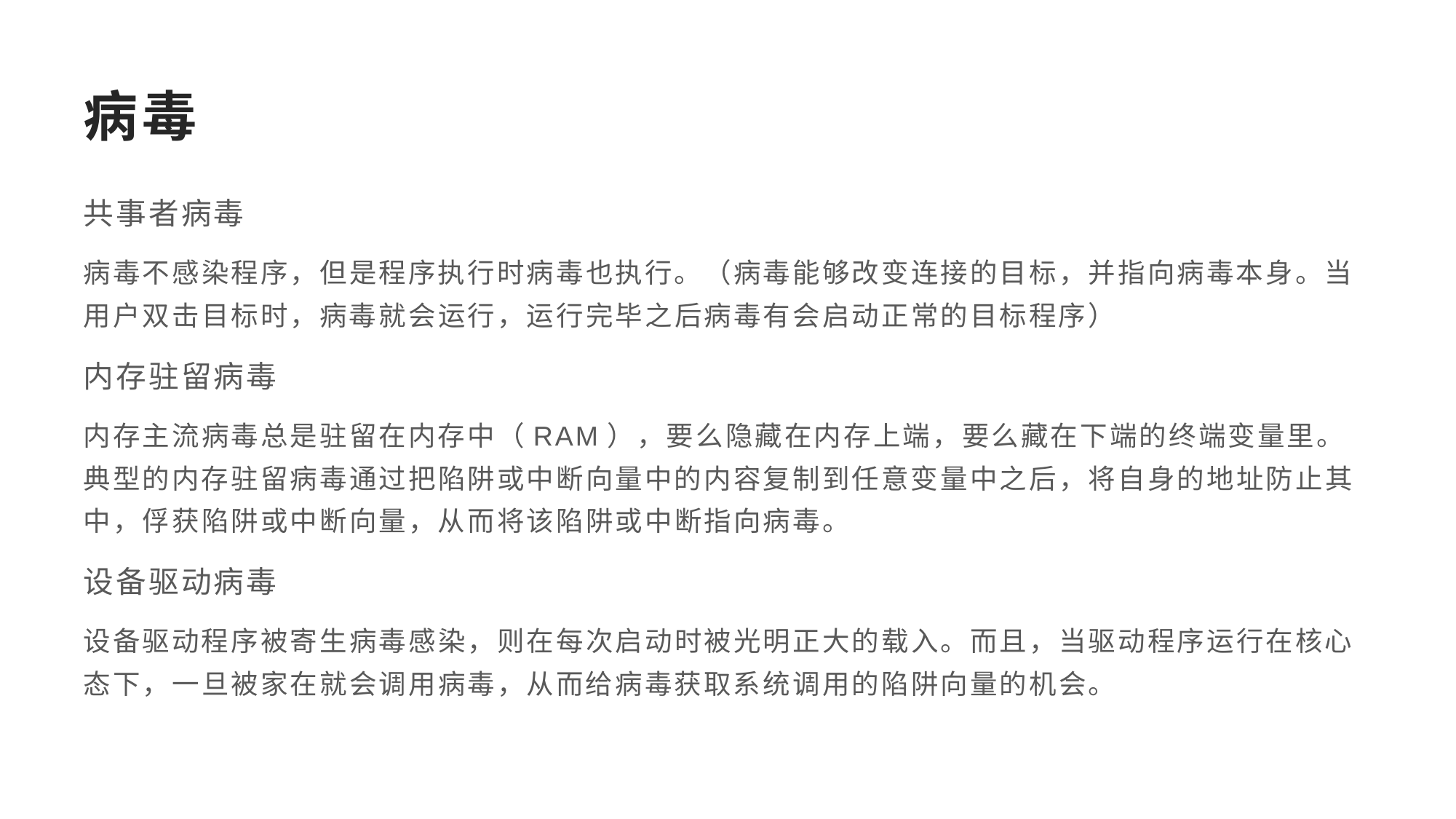

# 病毒
共事者病毒
病毒不感染程序，但是程序执行时病毒也执行。（病毒能够改变连接的目标，并指向病毒本身。当用户双击目标时，病毒就会运行，运行完毕之后病毒有会启动正常的目标程序）
内存驻留病毒
内存主流病毒总是驻留在内存中（RAM），要么隐藏在内存上端，要么藏在下端的终端变量里。典型的内存驻留病毒通过把陷阱或中断向量中的内容复制到任意变量中之后，将自身的地址防止其中，俘获陷阱或中断向量，从而将该陷阱或中断指向病毒。
设备驱动病毒
设备驱动程序被寄生病毒感染，则在每次启动时被光明正大的载入。而且，当驱动程序运行在核心态下，一旦被家在就会调用病毒，从而给病毒获取系统调用的陷阱向量的机会。